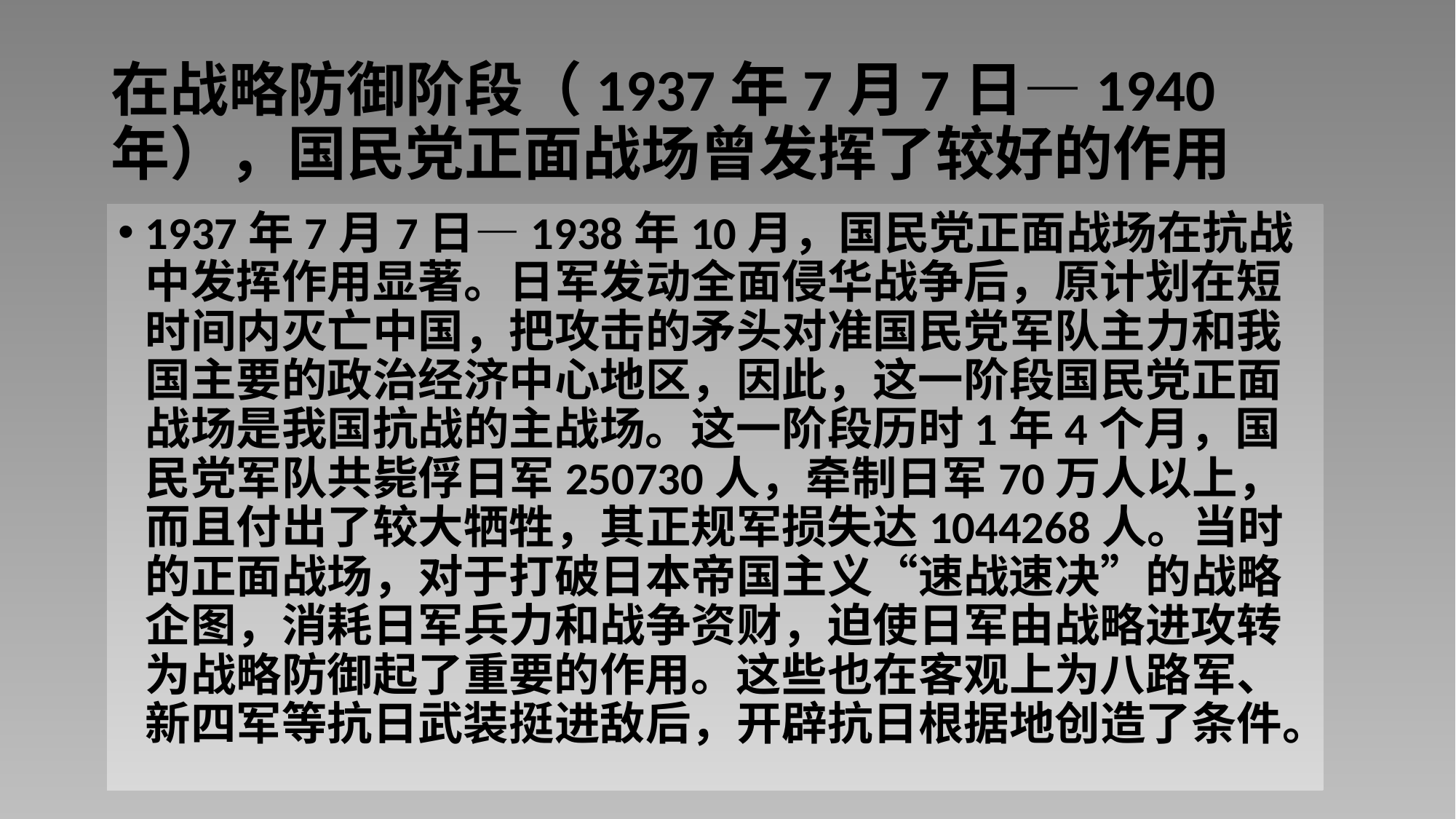

# 在战略防御阶段（1937年7月7日—1940年），国民党正面战场曾发挥了较好的作用
1937年7月7日—1938年10月，国民党正面战场在抗战中发挥作用显著。日军发动全面侵华战争后，原计划在短时间内灭亡中国，把攻击的矛头对准国民党军队主力和我国主要的政治经济中心地区，因此，这一阶段国民党正面战场是我国抗战的主战场。这一阶段历时1年4个月，国民党军队共毙俘日军250730人，牵制日军70万人以上，而且付出了较大牺牲，其正规军损失达1044268人。当时的正面战场，对于打破日本帝国主义“速战速决”的战略企图，消耗日军兵力和战争资财，迫使日军由战略进攻转为战略防御起了重要的作用。这些也在客观上为八路军、新四军等抗日武装挺进敌后，开辟抗日根据地创造了条件。